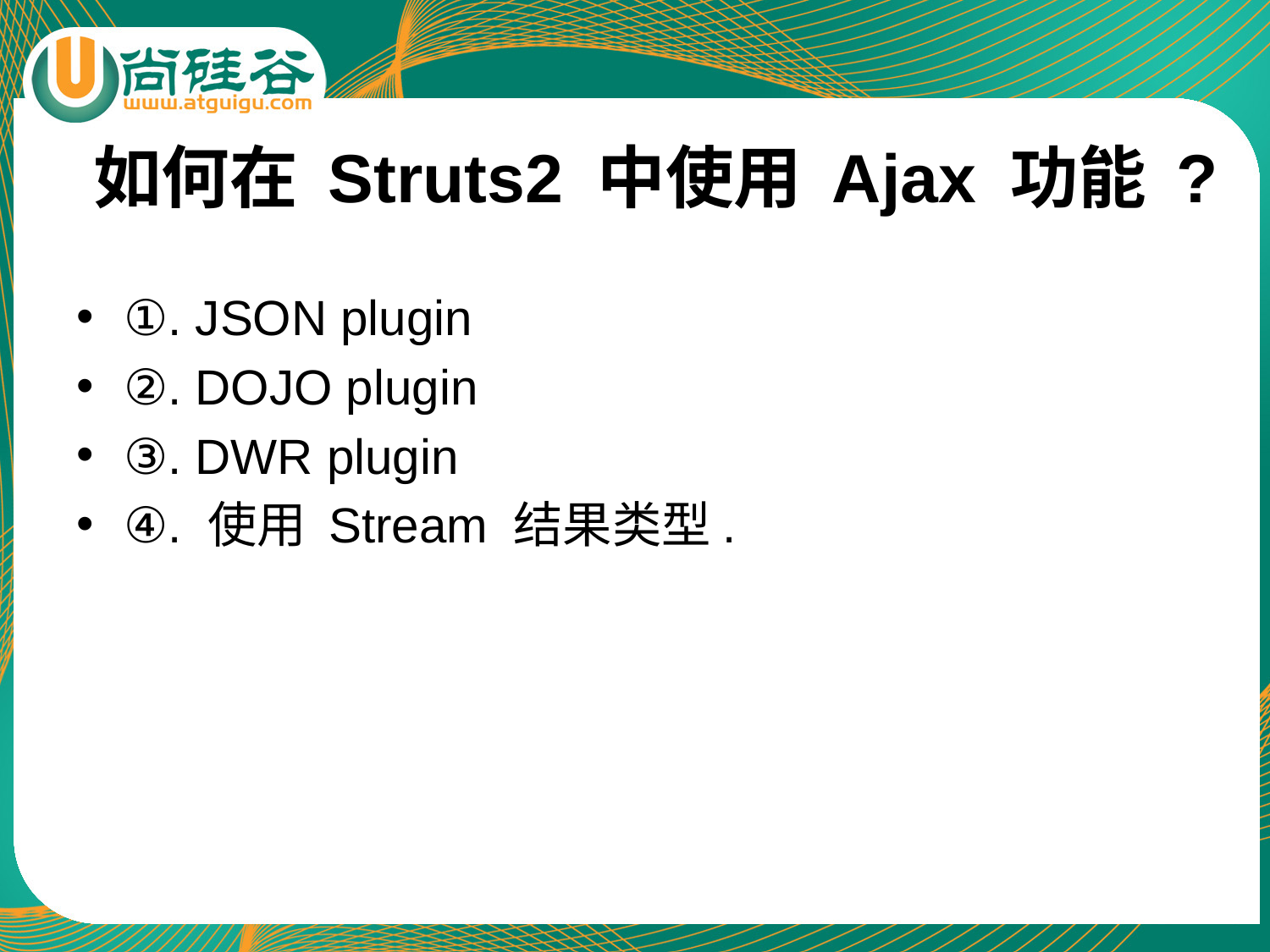

# 如何在 Struts2 中使用 Ajax 功能 ?
①. JSON plugin
②. DOJO plugin
③. DWR plugin
④. 使用 Stream 结果类型.